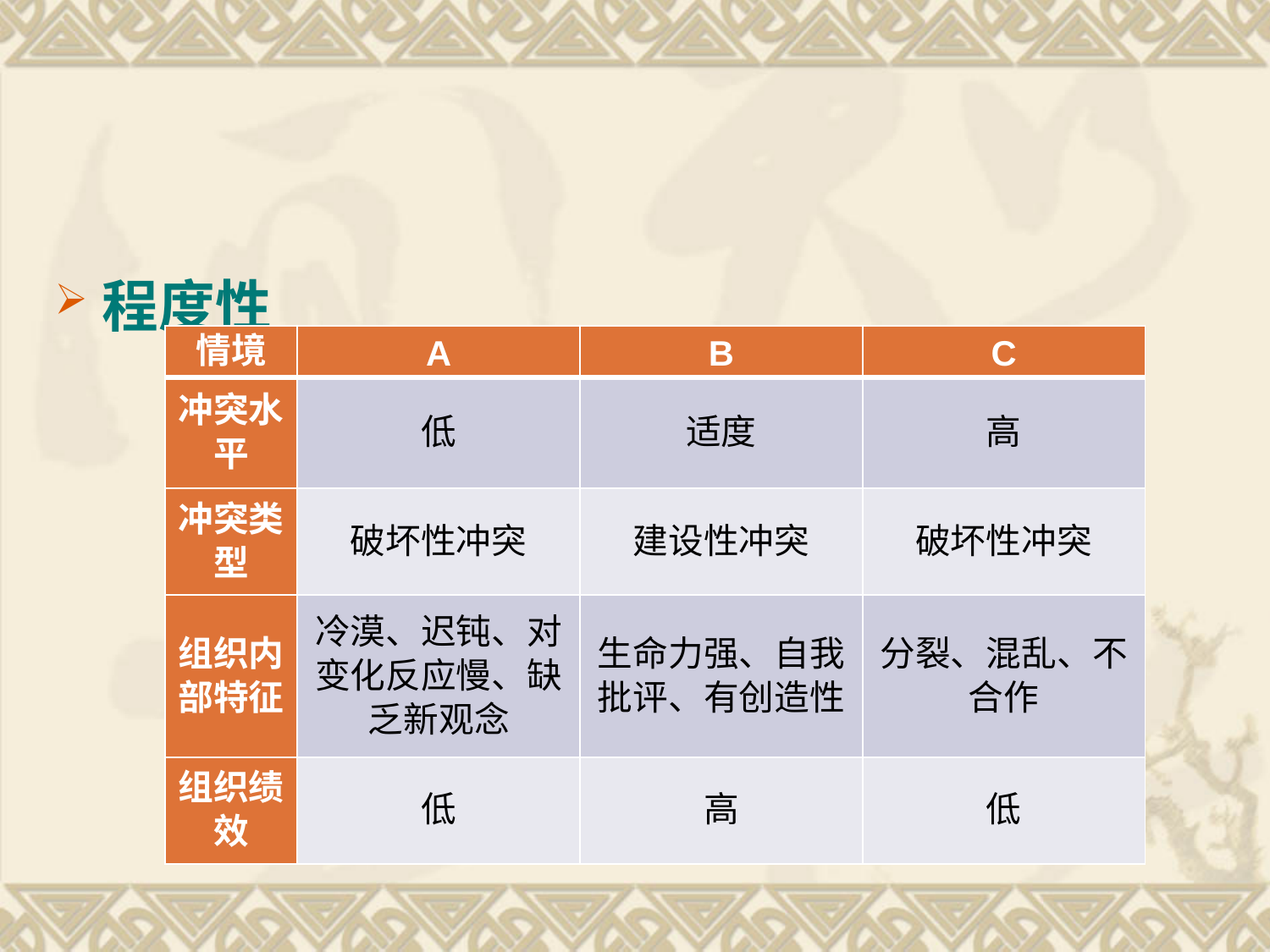

#
程度性
| 情境 | A | B | C |
| --- | --- | --- | --- |
| 冲突水平 | 低 | 适度 | 高 |
| 冲突类型 | 破坏性冲突 | 建设性冲突 | 破坏性冲突 |
| 组织内部特征 | 冷漠、迟钝、对变化反应慢、缺乏新观念 | 生命力强、自我批评、有创造性 | 分裂、混乱、不合作 |
| 组织绩效 | 低 | 高 | 低 |